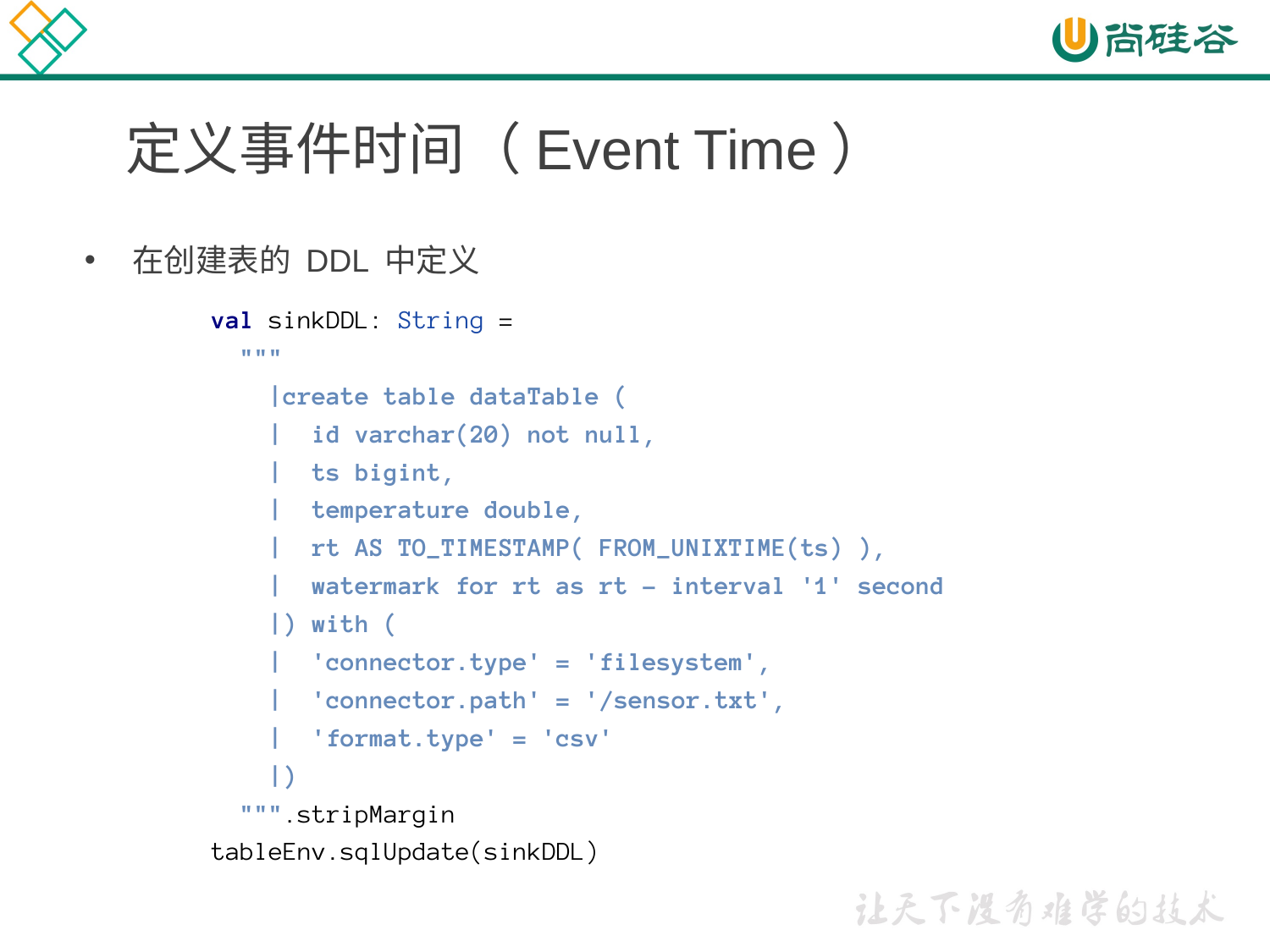

# 定义事件时间（Event Time）
在创建表的 DDL 中定义
val sinkDDL: String =
  """
    |create table dataTable (
    |  id varchar(20) not null,
    |  ts bigint,
    |  temperature double,
    |  rt AS TO_TIMESTAMP( FROM_UNIXTIME(ts) ),
    |  watermark for rt as rt - interval '1' second
    |) with (
    |  'connector.type' = 'filesystem',
    |  'connector.path' = '/sensor.txt',
    |  'format.type' = 'csv'
    |)
  """.stripMargin
tableEnv.sqlUpdate(sinkDDL)